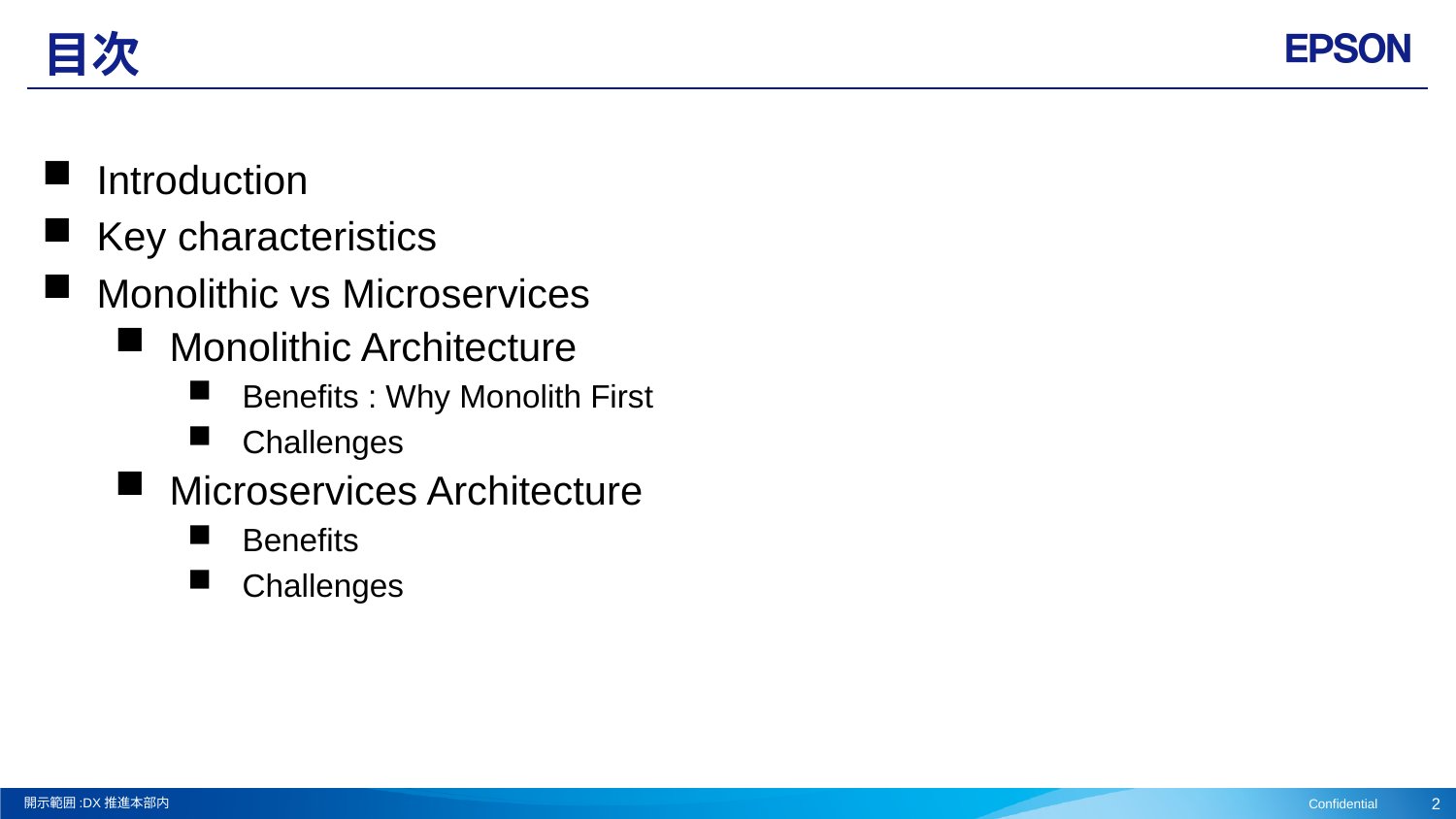

# 目次

Introduction
Key characteristics
Monolithic vs Microservices
Monolithic Architecture
Benefits : Why Monolith First
Challenges
Microservices Architecture
Benefits
Challenges